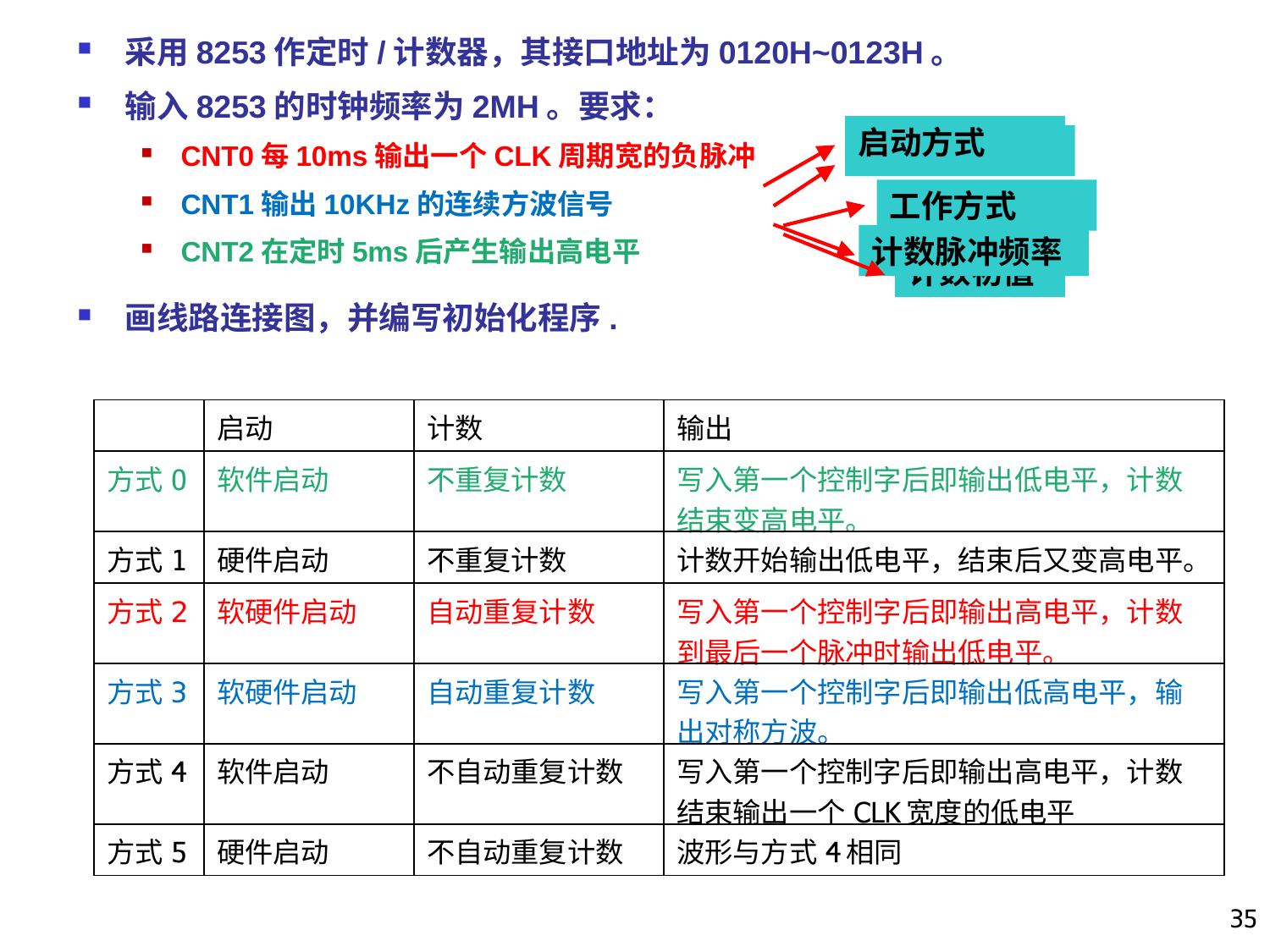

采用8253作定时/计数器，其接口地址为0120H~0123H。
输入8253的时钟频率为2MH。要求：
CNT0每10ms输出一个CLK周期宽的负脉冲
CNT1输出10KHz的连续方波信号
CNT2在定时5ms后产生输出高电平
画线路连接图，并编写初始化程序.
启动方式
工作的计数器

工作方式

计数脉冲频率

计数初值
|  | 启动 | 计数 | 输出 |
| --- | --- | --- | --- |
| 方式0 | 软件启动 | 不重复计数 | 写入第一个控制字后即输出低电平，计数结束变高电平。 |
| 方式1 | 硬件启动 | 不重复计数 | 计数开始输出低电平，结束后又变高电平。 |
| 方式2 | 软硬件启动 | 自动重复计数 | 写入第一个控制字后即输出高电平，计数到最后一个脉冲时输出低电平。 |
| 方式3 | 软硬件启动 | 自动重复计数 | 写入第一个控制字后即输出低高电平，输出对称方波。 |
| 方式4 | 软件启动 | 不自动重复计数 | 写入第一个控制字后即输出高电平，计数结束输出一个CLK宽度的低电平 |
| 方式5 | 硬件启动 | 不自动重复计数 | 波形与方式4相同 |
35